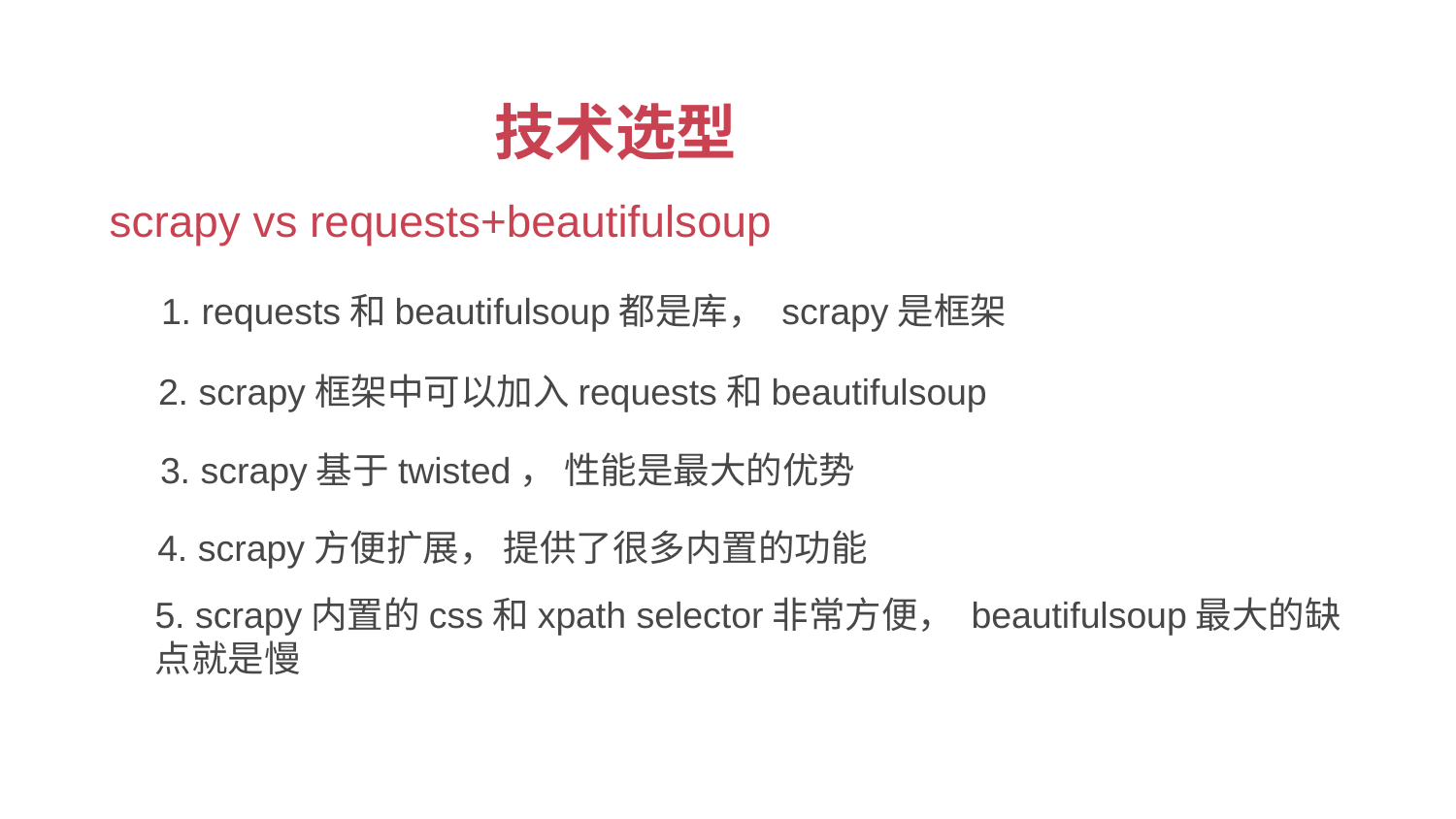

技术选型
 scrapy vs requests+beautifulsoup
1. requests和beautifulsoup都是库， scrapy是框架
2. scrapy框架中可以加入requests和beautifulsoup
3. scrapy基于twisted， 性能是最大的优势
4. scrapy方便扩展， 提供了很多内置的功能
5. scrapy内置的css和xpath selector非常方便， beautifulsoup最大的缺点就是慢